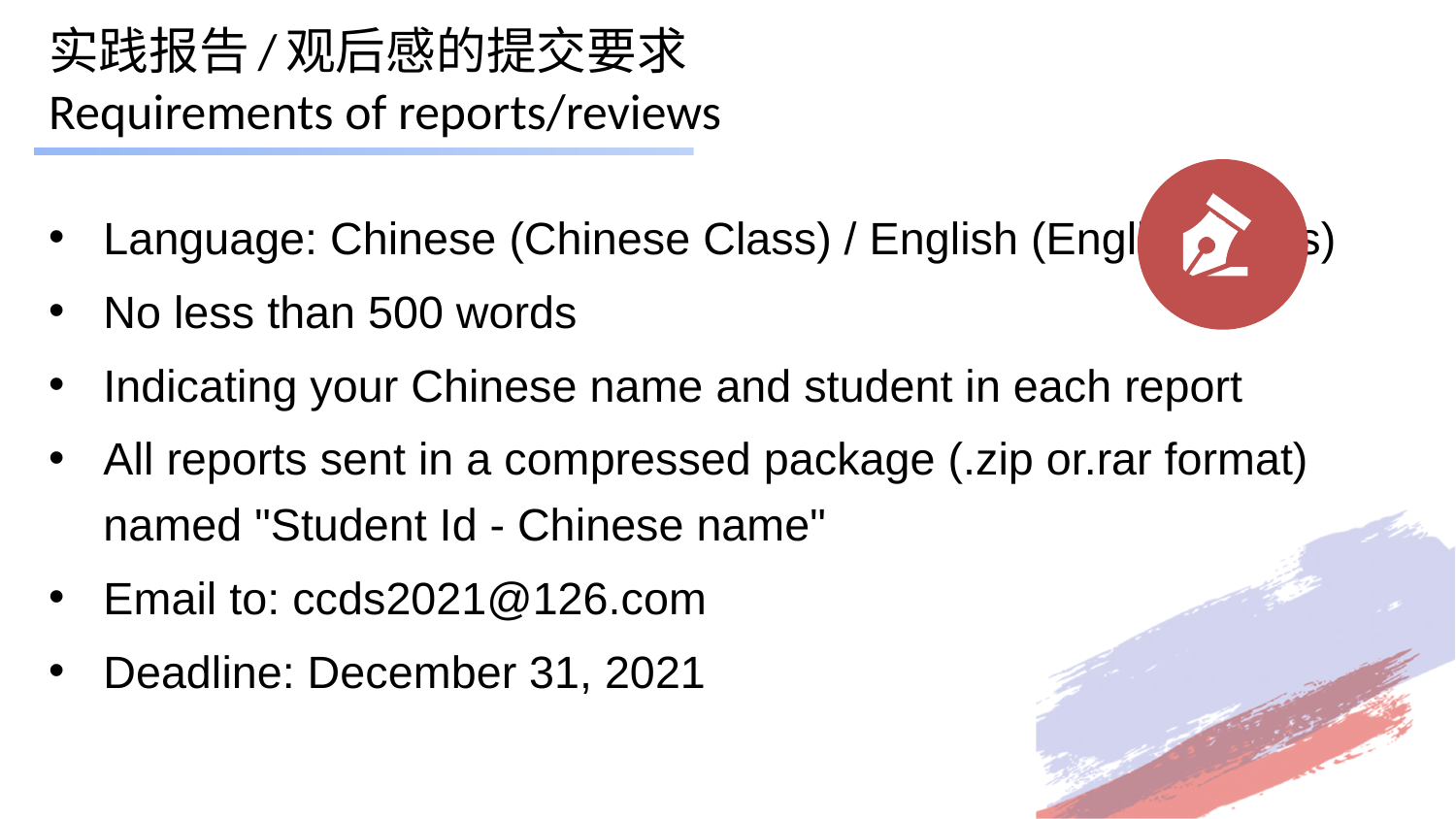

# 实践报告/观后感的提交要求 Requirements of reports/reviews

Language: Chinese (Chinese Class) / English (English Class)
No less than 500 words
Indicating your Chinese name and student in each report
All reports sent in a compressed package (.zip or.rar format) named "Student Id - Chinese name"
Email to: ccds2021@126.com
Deadline: December 31, 2021